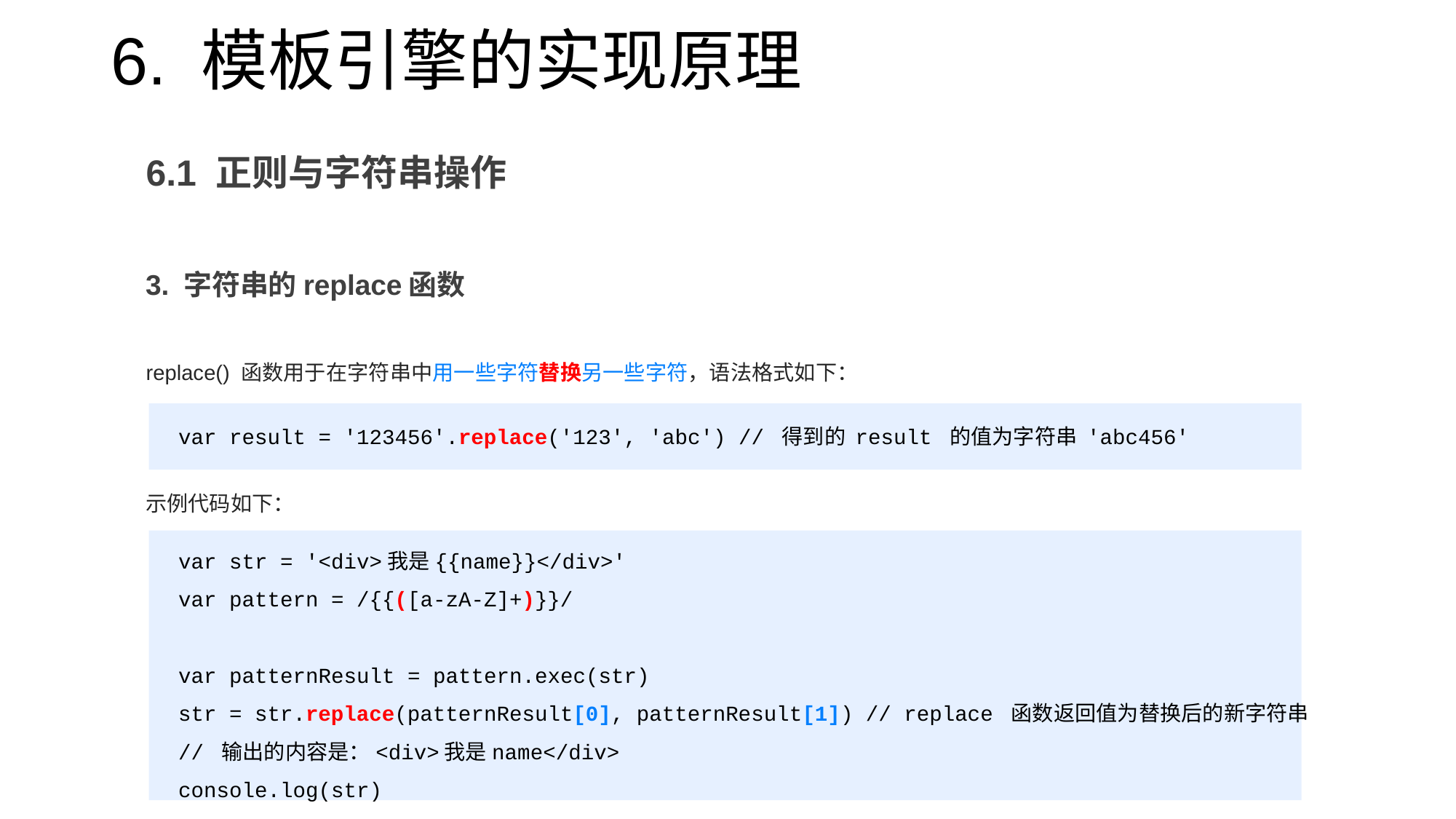

# 6. 模板引擎的实现原理
6.1 正则与字符串操作
3. 字符串的replace函数
replace() 函数用于在字符串中用一些字符替换另一些字符，语法格式如下：

var result = '123456'.replace('123', 'abc') // 得到的 result 的值为字符串 'abc456'
示例代码如下：
var str = '<div>我是{{name}}</div>'
var pattern = /{{([a-zA-Z]+)}}/

var patternResult = pattern.exec(str)
str = str.replace(patternResult[0], patternResult[1]) // replace 函数返回值为替换后的新字符串
// 输出的内容是：<div>我是name</div>
console.log(str)